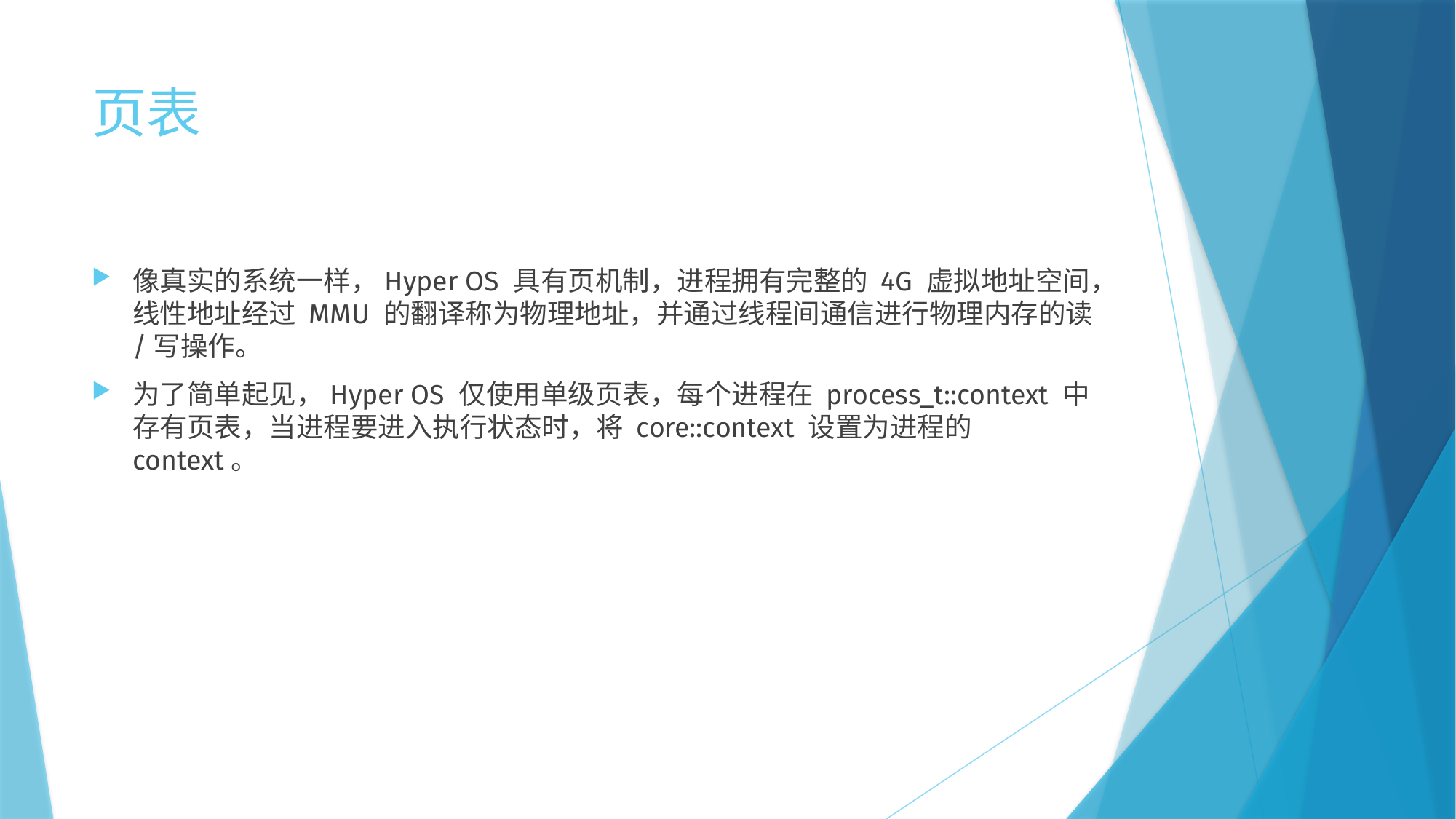

# 页表
像真实的系统一样，Hyper OS 具有页机制，进程拥有完整的 4G 虚拟地址空间，线性地址经过 MMU 的翻译称为物理地址，并通过线程间通信进行物理内存的读/写操作。
为了简单起见，Hyper OS 仅使用单级页表，每个进程在 process_t::context 中存有页表，当进程要进入执行状态时，将 core::context 设置为进程的context。